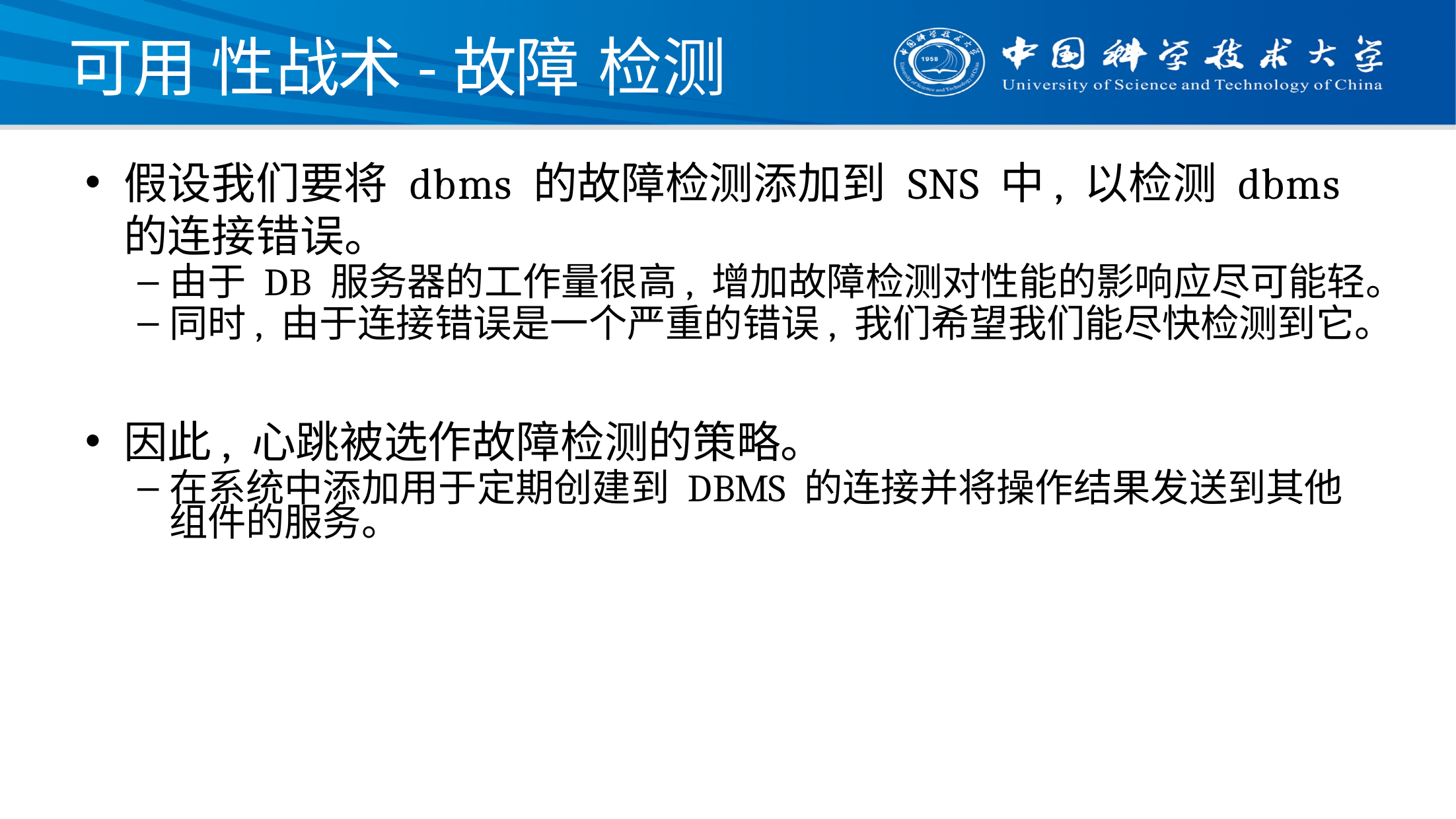

# 可用 性战术-故障 检测
假设我们要将 dbms 的故障检测添加到 SNS 中, 以检测 dbms 的连接错误。
由于 DB 服务器的工作量很高, 增加故障检测对性能的影响应尽可能轻。
同时, 由于连接错误是一个严重的错误, 我们希望我们能尽快检测到它。

因此, 心跳被选作故障检测的策略。
在系统中添加用于定期创建到 DBMS 的连接并将操作结果发送到其他组件的服务。